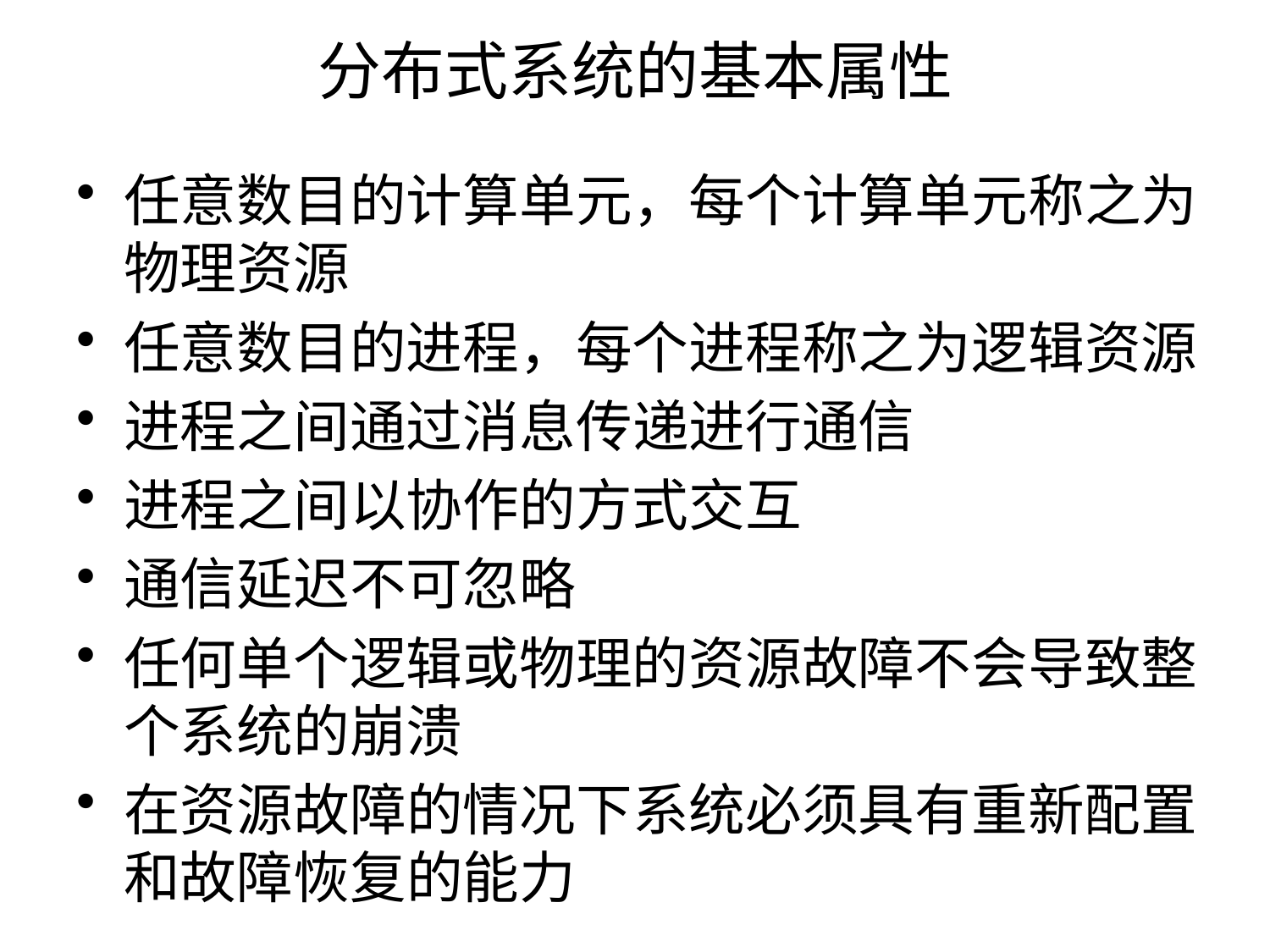

# 分布式系统的基本属性
任意数目的计算单元，每个计算单元称之为物理资源
任意数目的进程，每个进程称之为逻辑资源
进程之间通过消息传递进行通信
进程之间以协作的方式交互
通信延迟不可忽略
任何单个逻辑或物理的资源故障不会导致整个系统的崩溃
在资源故障的情况下系统必须具有重新配置和故障恢复的能力